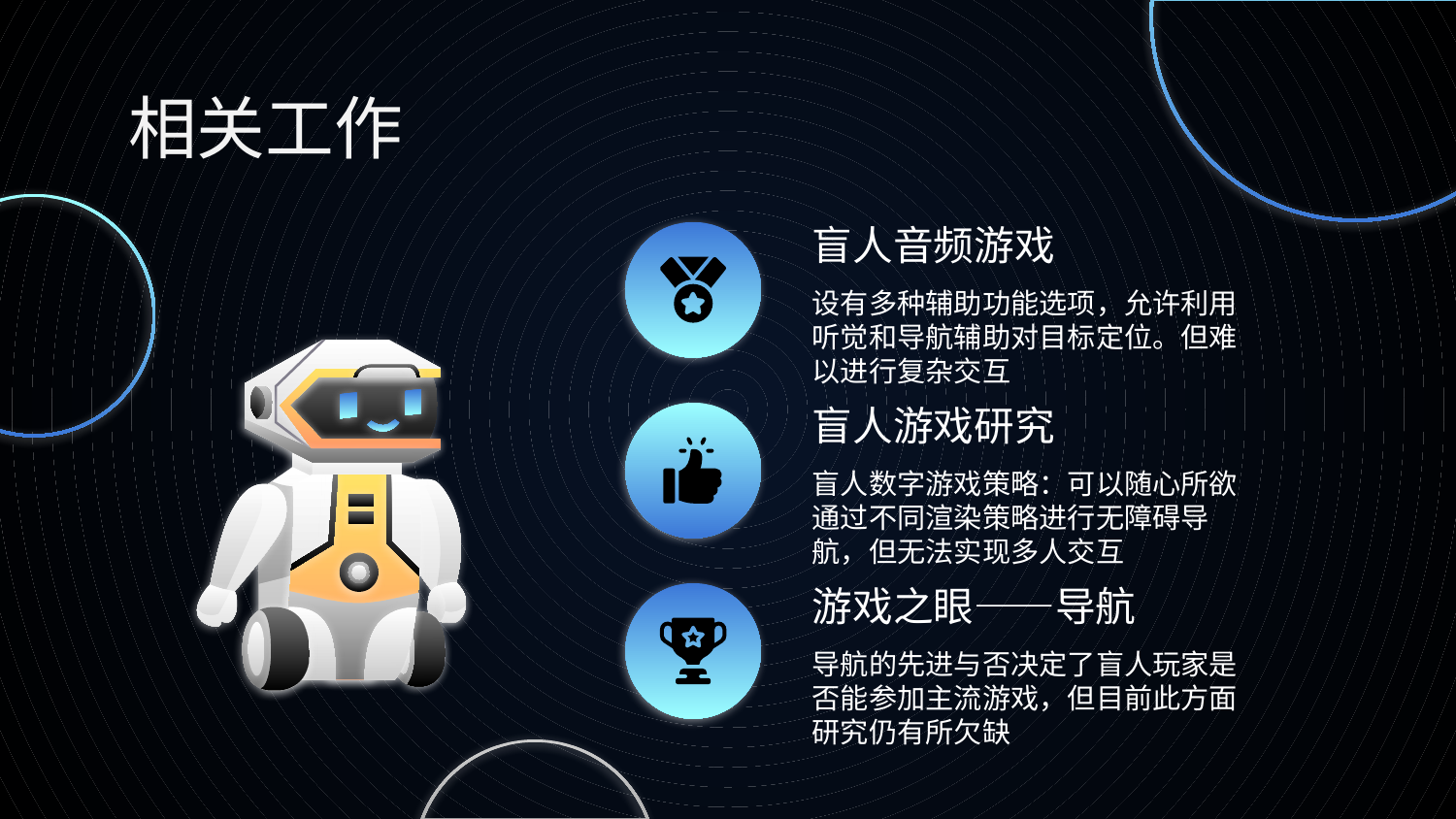

# 相关工作

盲人音频游戏

设有多种辅助功能选项，允许利用听觉和导航辅助对目标定位。但难以进行复杂交互

盲人游戏研究

盲人数字游戏策略：可以随心所欲通过不同渲染策略进行无障碍导航，但无法实现多人交互
游戏之眼——导航

导航的先进与否决定了盲人玩家是否能参加主流游戏，但目前此方面研究仍有所欠缺